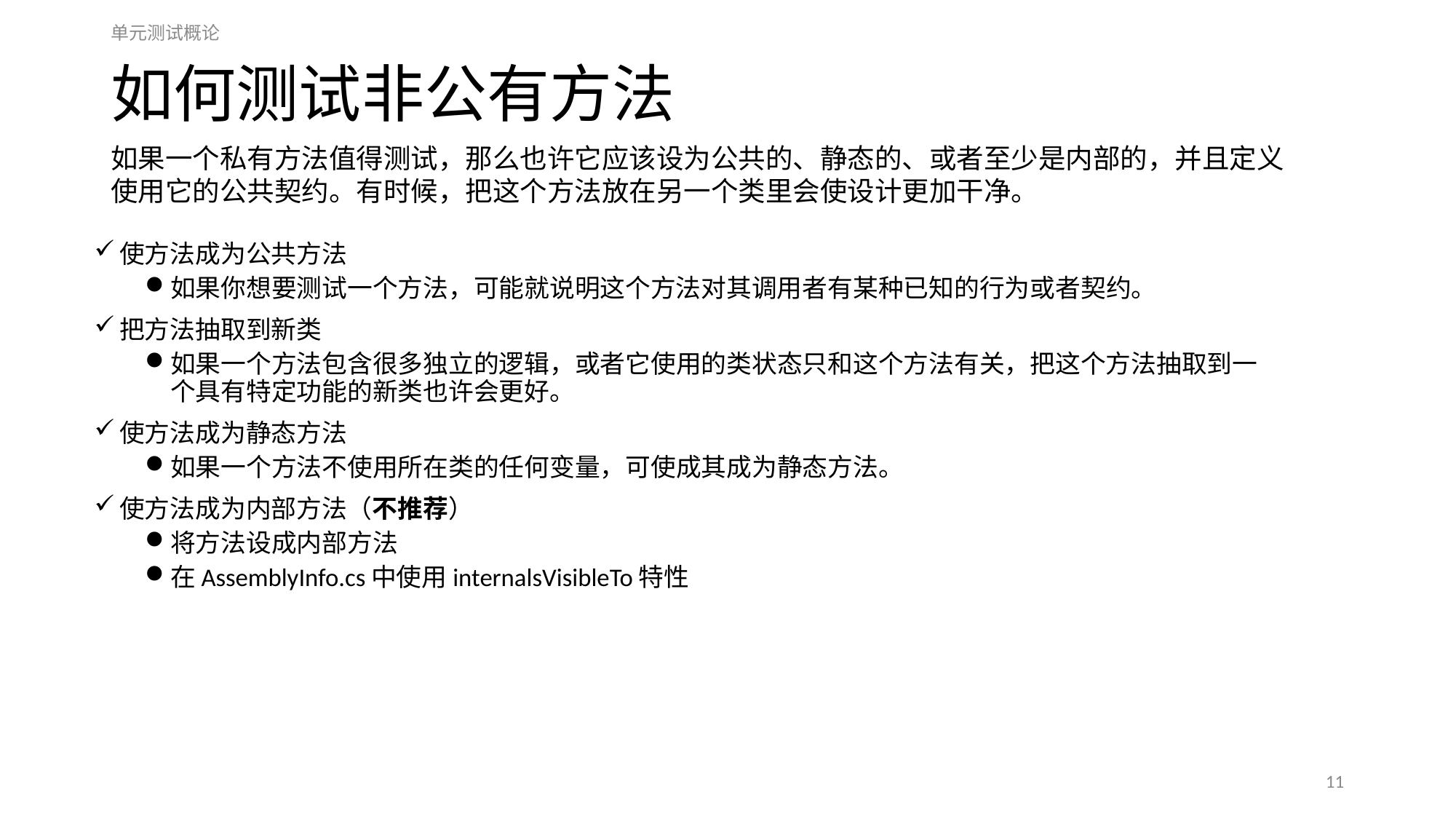

单元测试概论
# 如何测试非公有方法
如果一个私有方法值得测试，那么也许它应该设为公共的、静态的、或者至少是内部的，并且定义使用它的公共契约。有时候，把这个方法放在另一个类里会使设计更加干净。
使方法成为公共方法
如果你想要测试一个方法，可能就说明这个方法对其调用者有某种已知的行为或者契约。
把方法抽取到新类
如果一个方法包含很多独立的逻辑，或者它使用的类状态只和这个方法有关，把这个方法抽取到一个具有特定功能的新类也许会更好。
使方法成为静态方法
如果一个方法不使用所在类的任何变量，可使成其成为静态方法。
使方法成为内部方法（不推荐）
将方法设成内部方法
在AssemblyInfo.cs中使用internalsVisibleTo特性
11